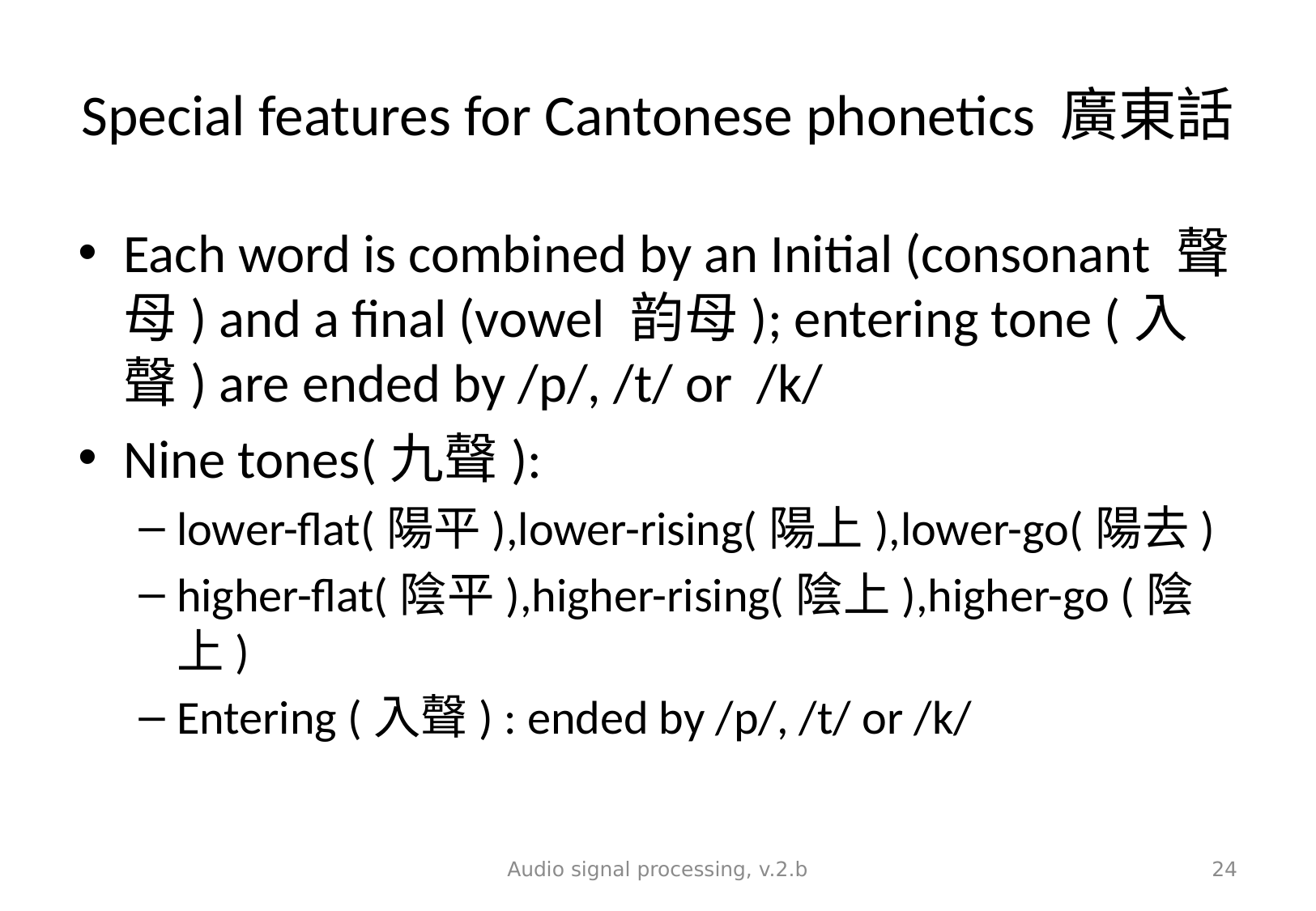

# Special features for Cantonese phonetics 廣東話
Each word is combined by an Initial (consonant 聲母) and a final (vowel 韵母); entering tone (入聲) are ended by /p/, /t/ or  /k/
Nine tones(九聲):
lower-flat(陽平),lower-rising(陽上),lower-go(陽去)
higher-flat(陰平),higher-rising(陰上),higher-go (陰上)
Entering (入聲) : ended by /p/, /t/ or /k/
Audio signal processing, v.2.b
24